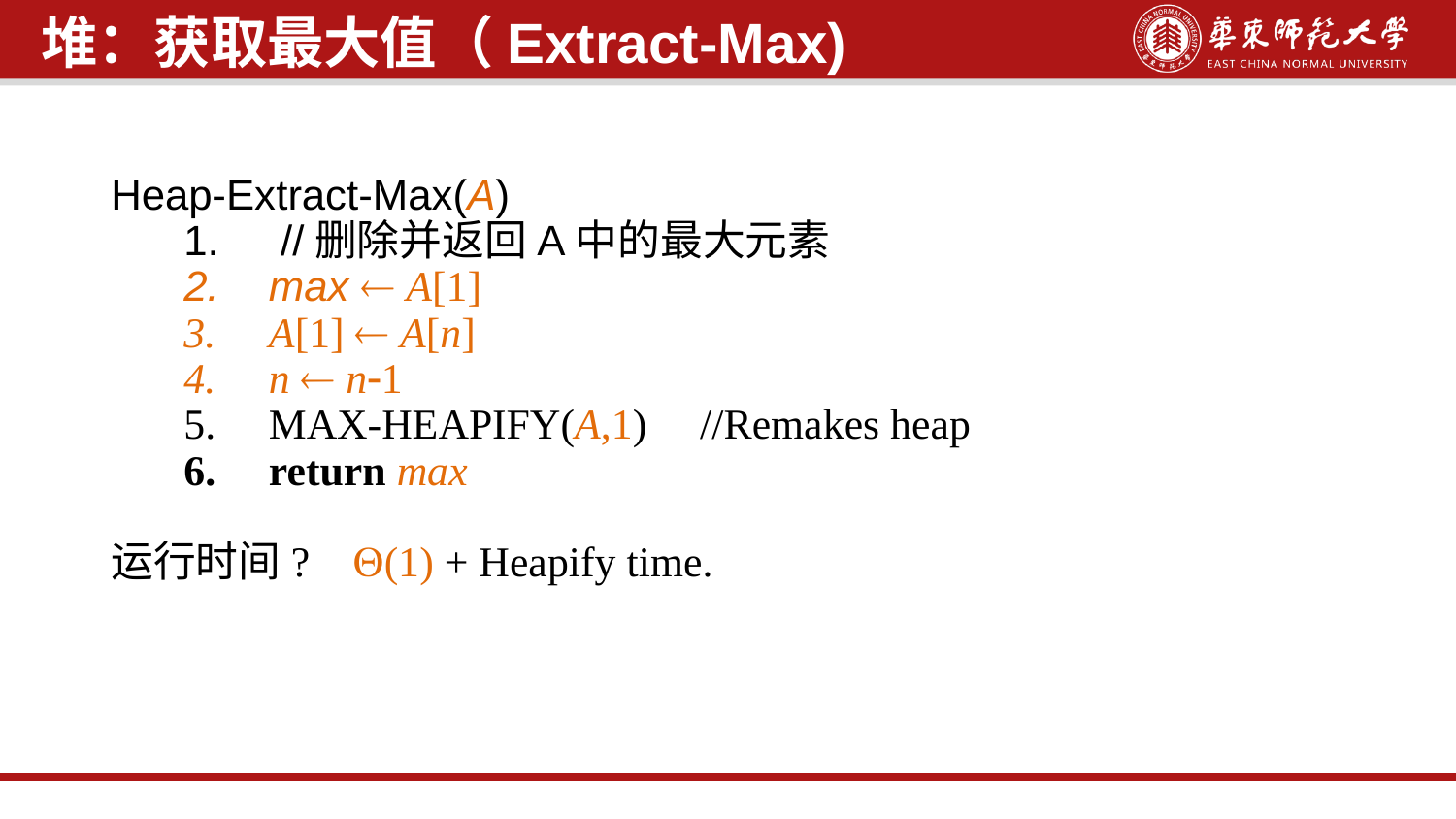

7
堆：获取最大值（Extract-Max)
Heap-Extract-Max(A)
 //删除并返回A中的最大元素
max ← A[1]
A[1] ← A[n]
n ← n−1
MAX-HEAPIFY(A,1)     //Remakes heap
return max

运行时间?    Θ(1) + Heapify time.